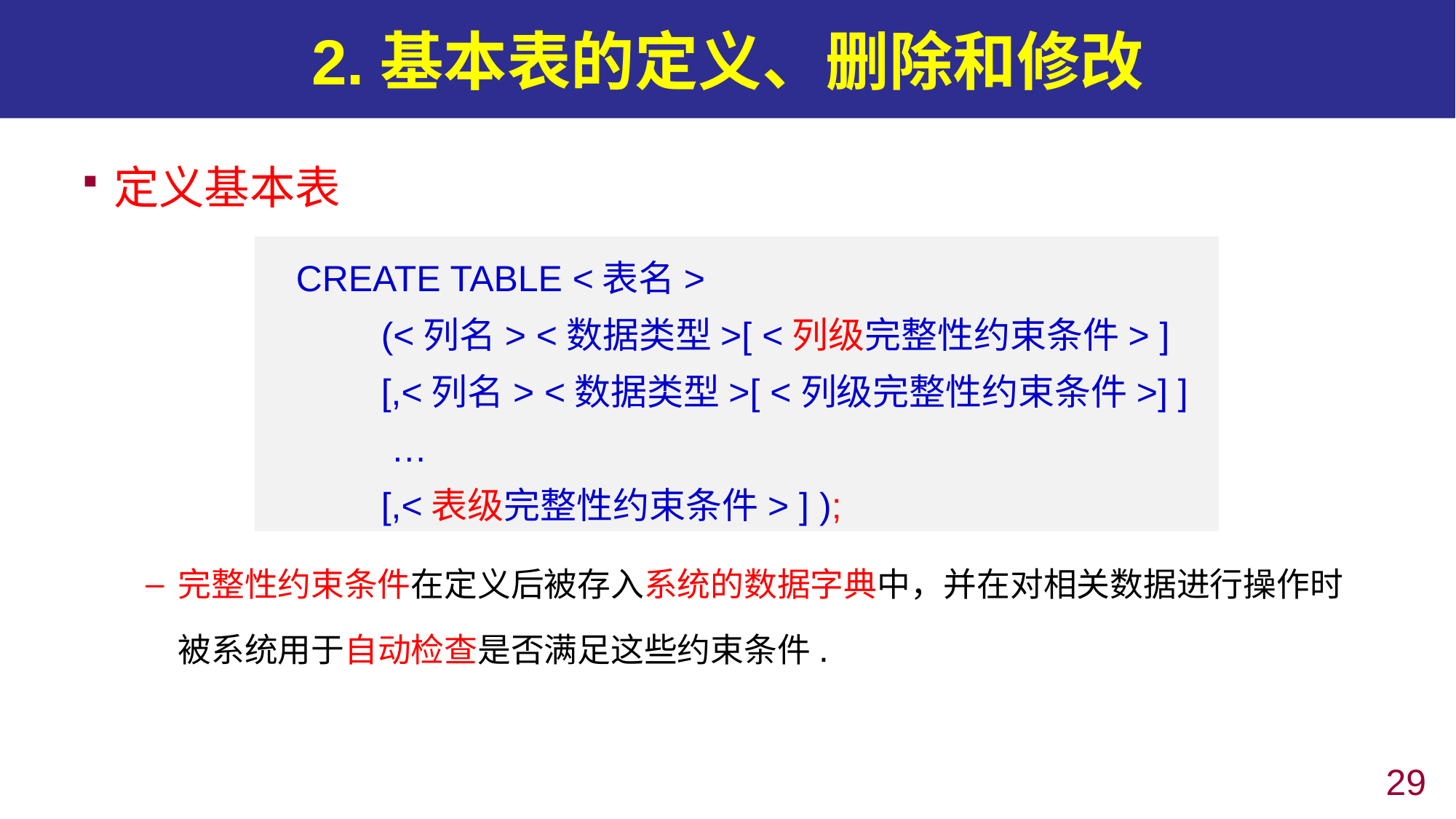

# 2.基本表的定义、删除和修改
定义基本表

完整性约束条件在定义后被存入系统的数据字典中，并在对相关数据进行操作时被系统用于自动检查是否满足这些约束条件.

   CREATE TABLE <表名>
      (<列名> <数据类型>[ <列级完整性约束条件> ]
      [,<列名> <数据类型>[ <列级完整性约束条件>] ]
       …
      [,<表级完整性约束条件> ] );
29